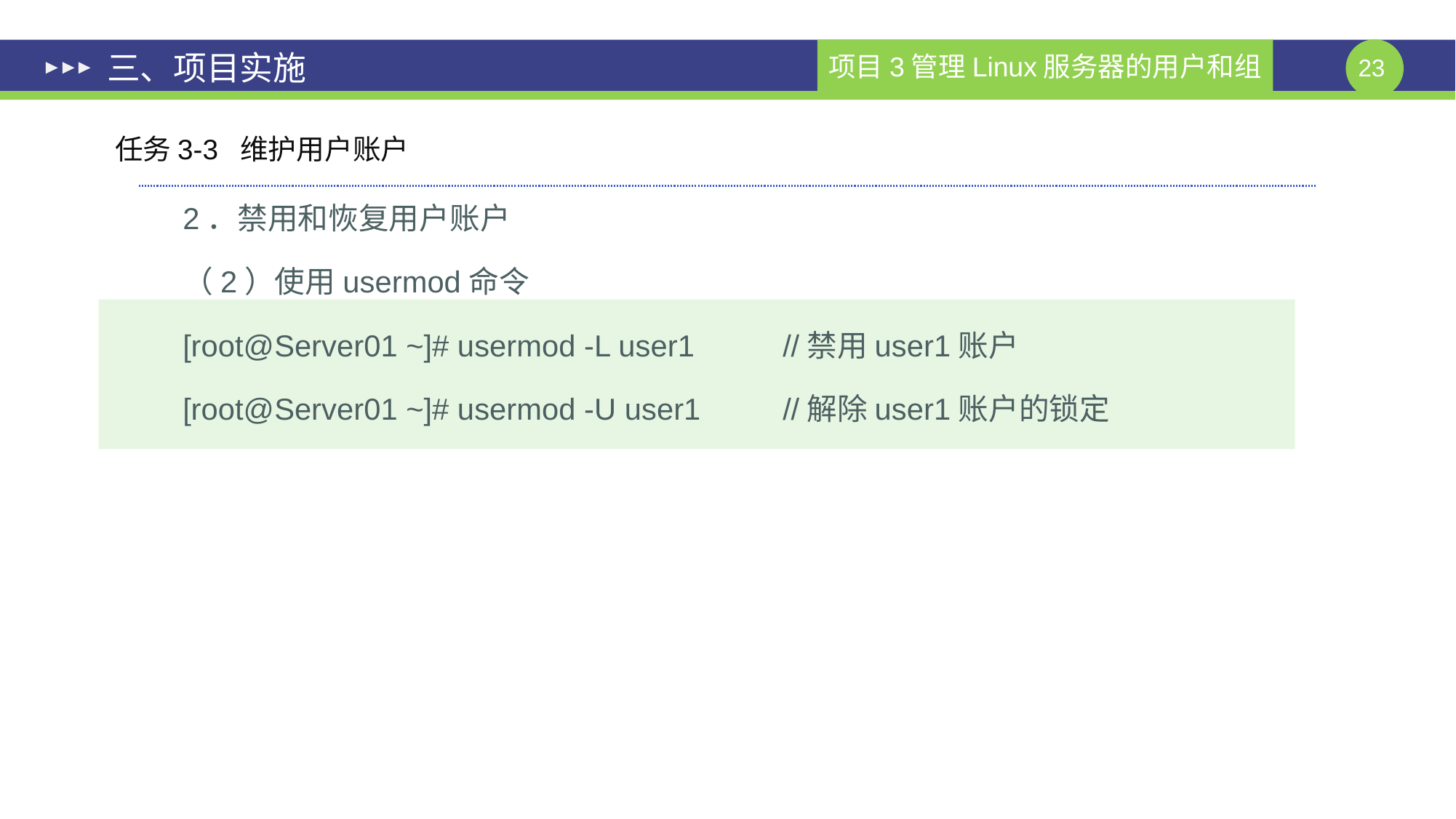

# 三、项目实施
任务3-3  维护用户账户
2．禁用和恢复用户账户
（2）使用usermod命令
[root@Server01 ~]# usermod -L user1	//禁用user1账户
[root@Server01 ~]# usermod -U user1	//解除user1账户的锁定